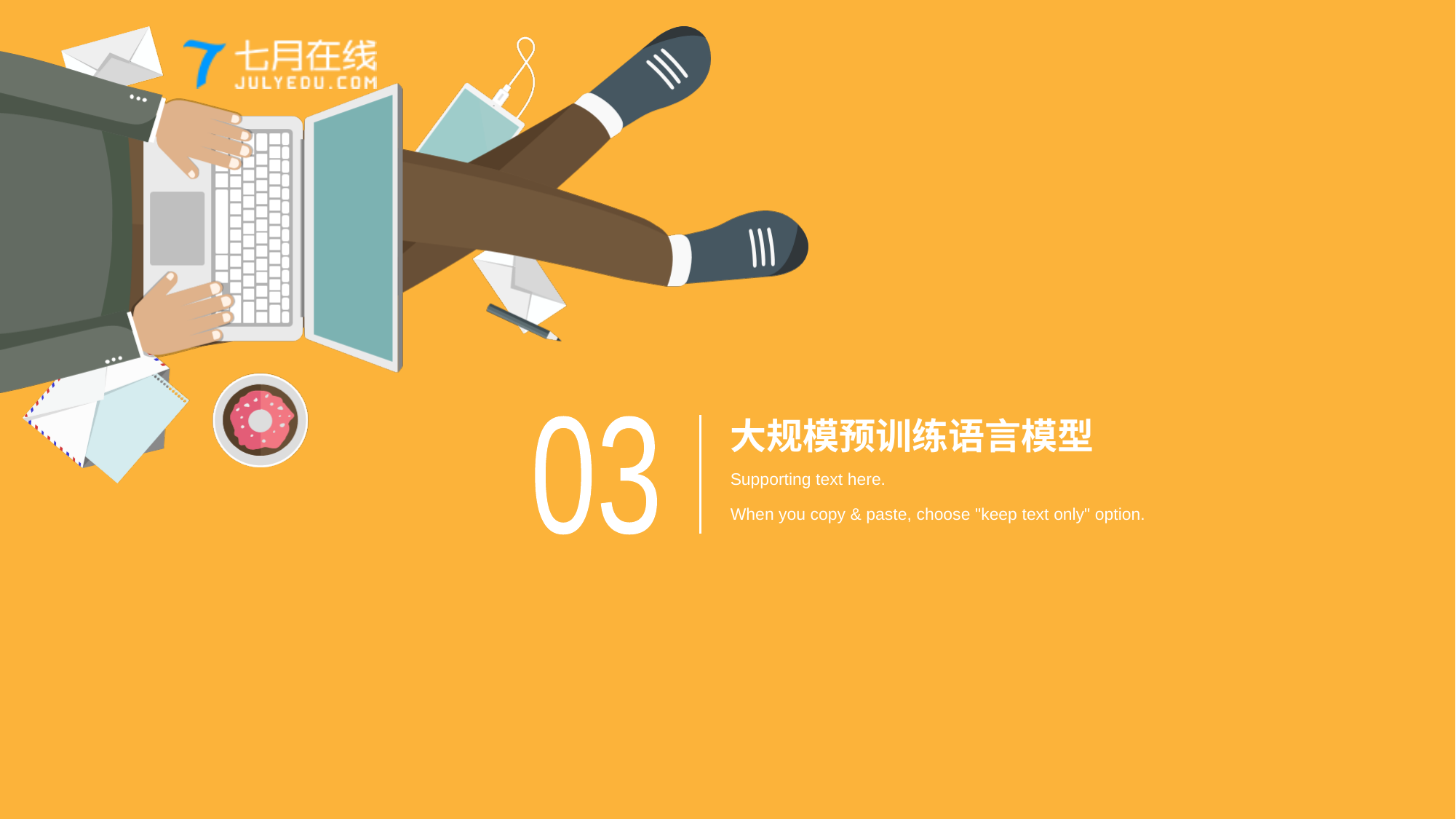

# 大规模预训练语言模型
03
Supporting text here.
When you copy & paste, choose "keep text only" option.